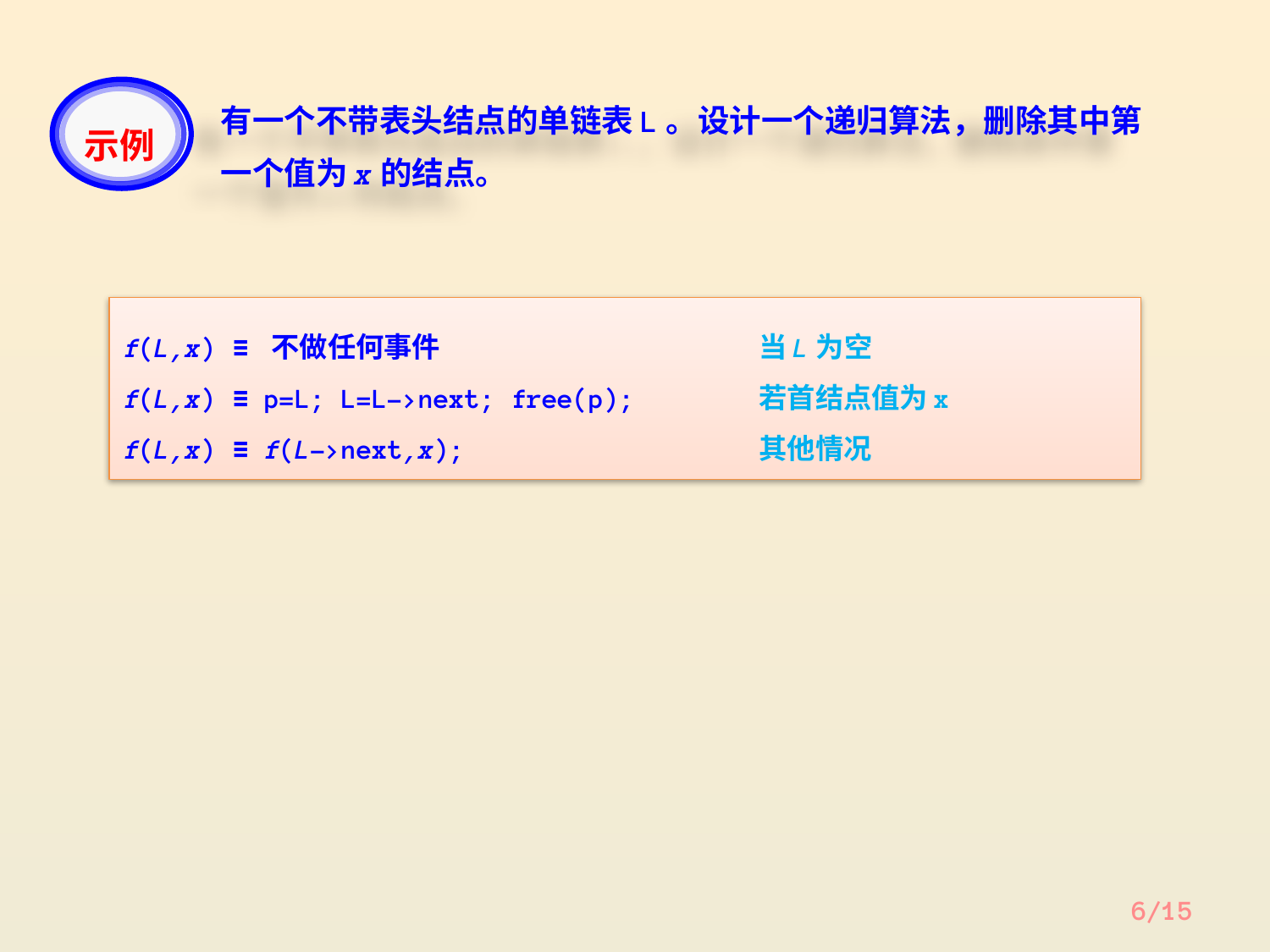

示例
有一个不带表头结点的单链表L。设计一个递归算法，删除其中第一个值为x的结点。
f(L,x) ≡ 不做任何事件			当L为空
f(L,x) ≡ p=L; L=L->next; free(p);	若首结点值为x
f(L,x) ≡ f(L->next,x); 			其他情况
6/15